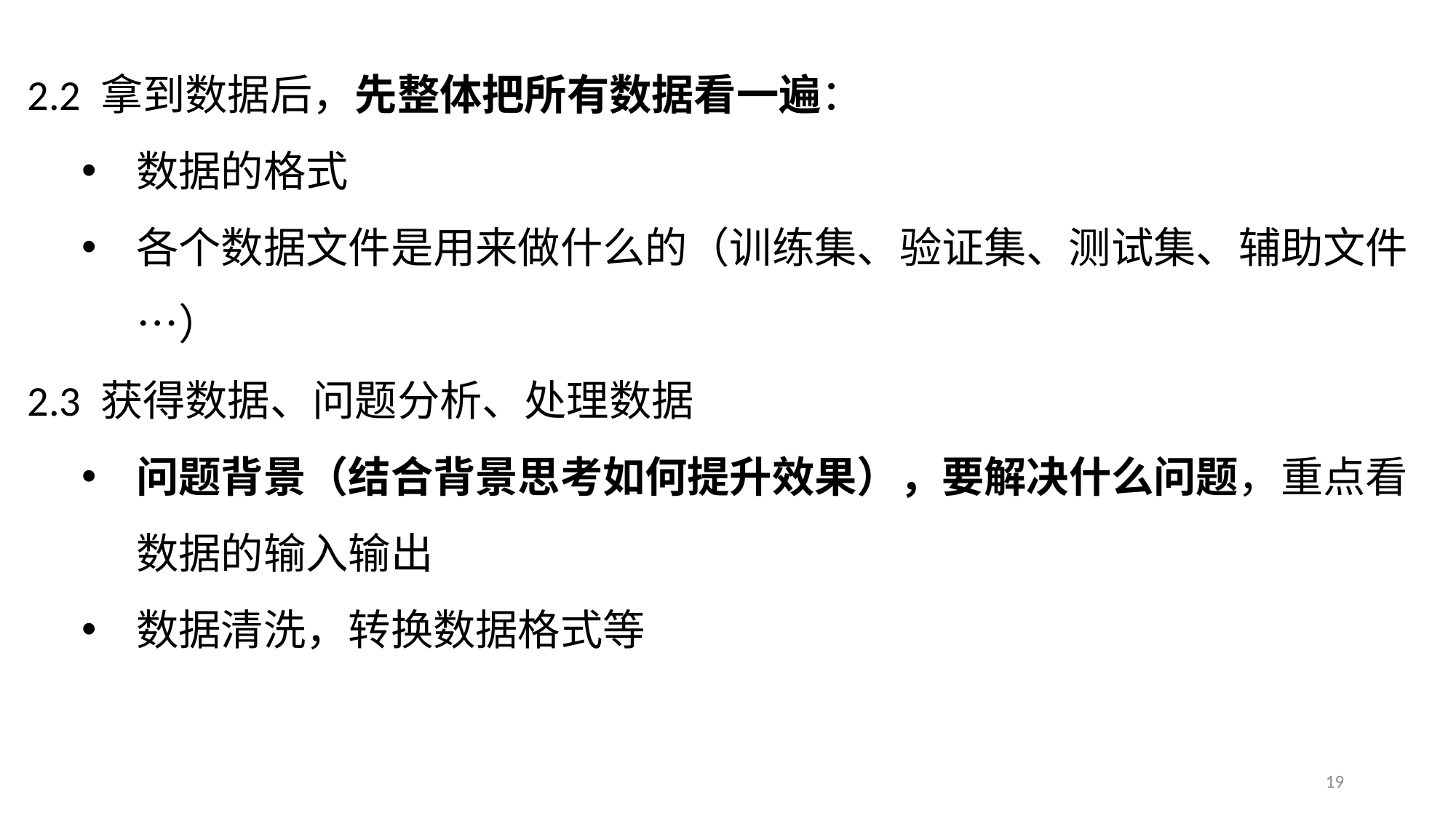

2.2 拿到数据后，先整体把所有数据看一遍：
数据的格式
各个数据文件是用来做什么的（训练集、验证集、测试集、辅助文件…）
2.3 获得数据、问题分析、处理数据
问题背景（结合背景思考如何提升效果），要解决什么问题，重点看数据的输入输出
数据清洗，转换数据格式等
19